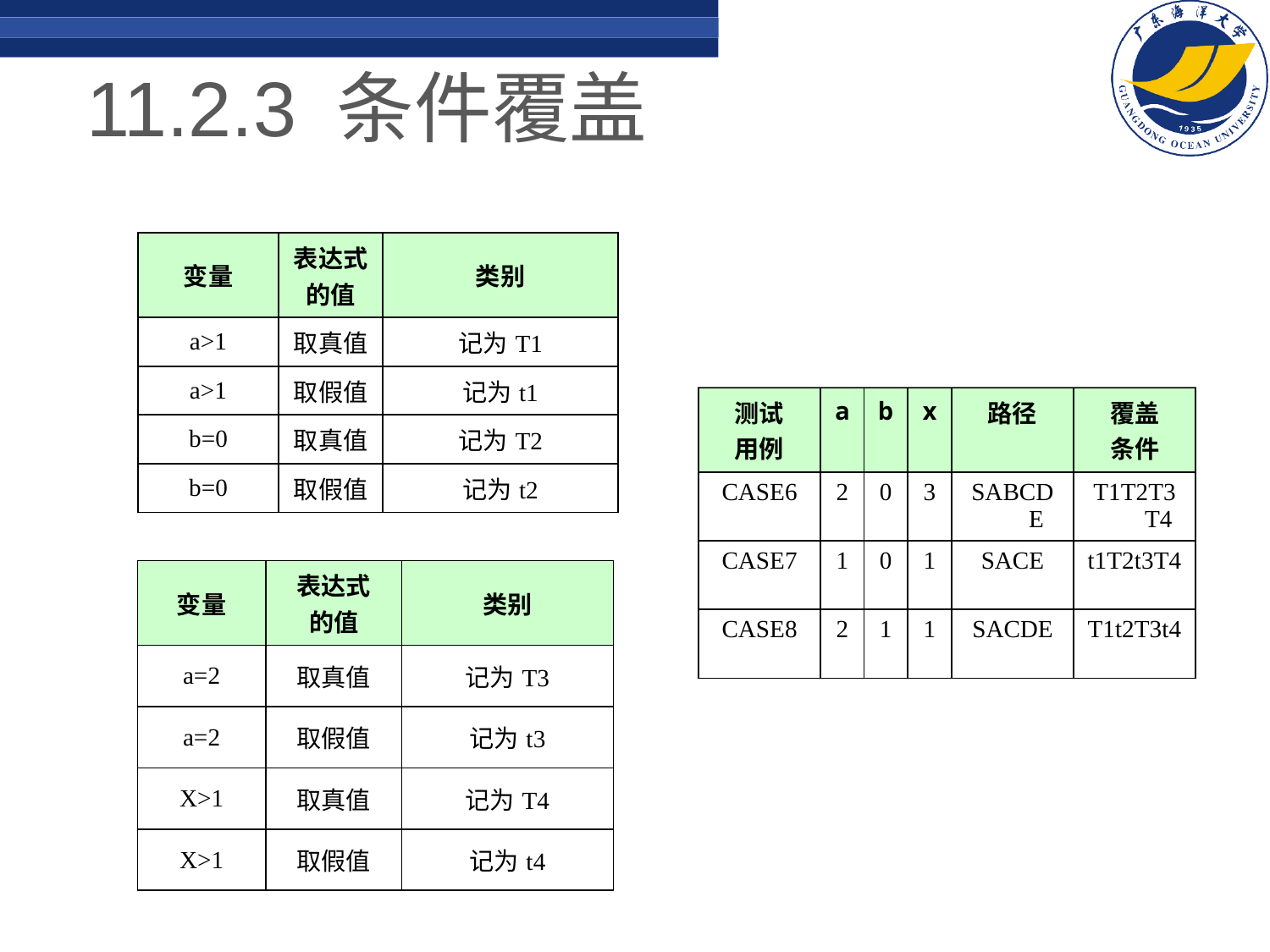

11.2.3 条件覆盖
| 变量 | 表达式 的值 | 类别 |
| --- | --- | --- |
| a>1 | 取真值 | 记为T1 |
| a>1 | 取假值 | 记为t1 |
| b=0 | 取真值 | 记为T2 |
| b=0 | 取假值 | 记为t2 |
| 测试 用例 | a | b | x | 路径 | 覆盖 条件 |
| --- | --- | --- | --- | --- | --- |
| CASE6 | 2 | 0 | 3 | SABCDE | T1T2T3T4 |
| CASE7 | 1 | 0 | 1 | SACE | t1T2t3T4 |
| CASE8 | 2 | 1 | 1 | SACDE | T1t2T3t4 |

| 变量 | 表达式 的值 | 类别 |
| --- | --- | --- |
| a=2 | 取真值 | 记为T3 |
| a=2 | 取假值 | 记为t3 |
| X>1 | 取真值 | 记为T4 |
| X>1 | 取假值 | 记为t4 |
15